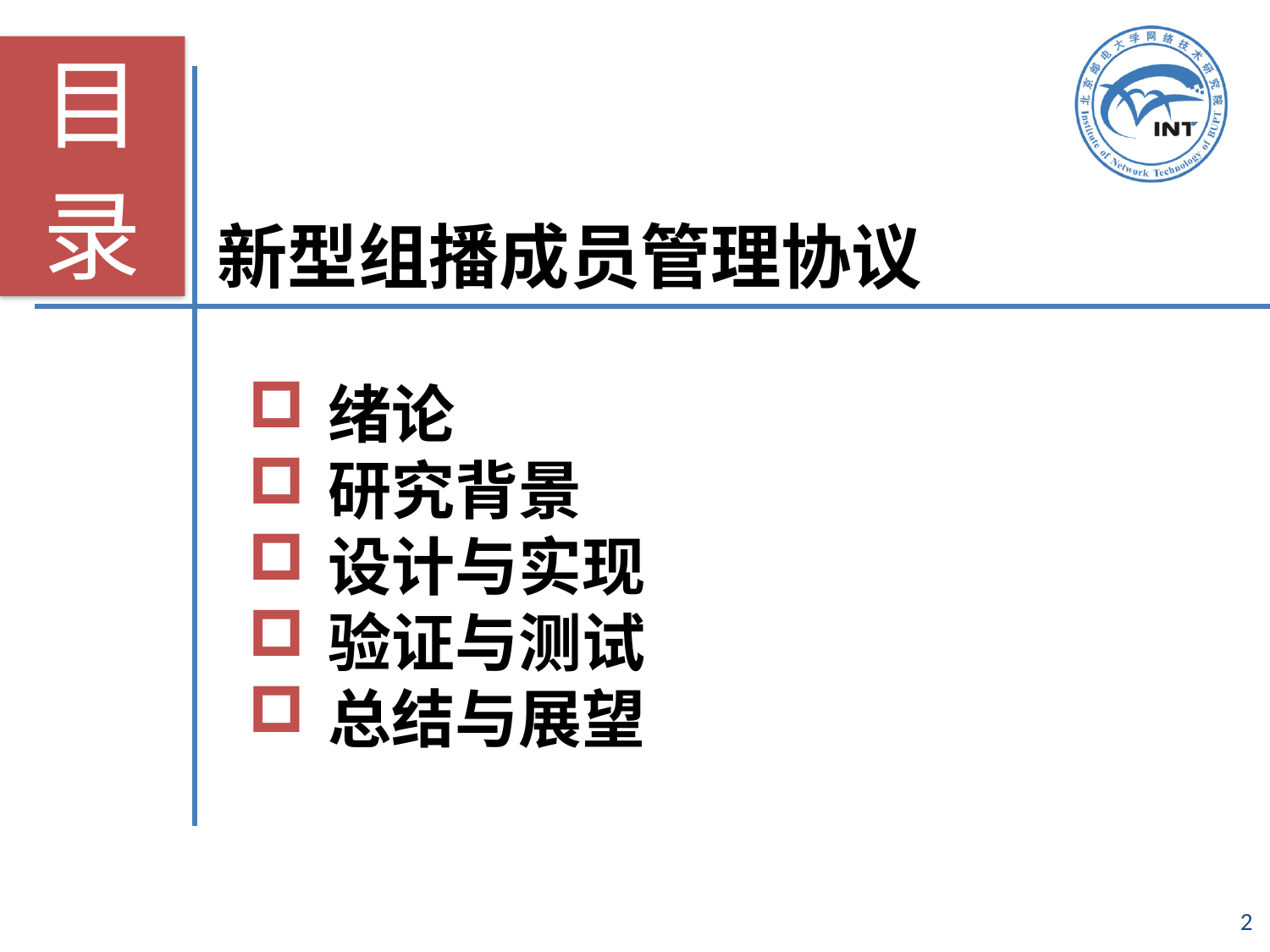

目
录

新型组播成员管理协议
绪论
研究背景
设计与实现
验证与测试
总结与展望
2